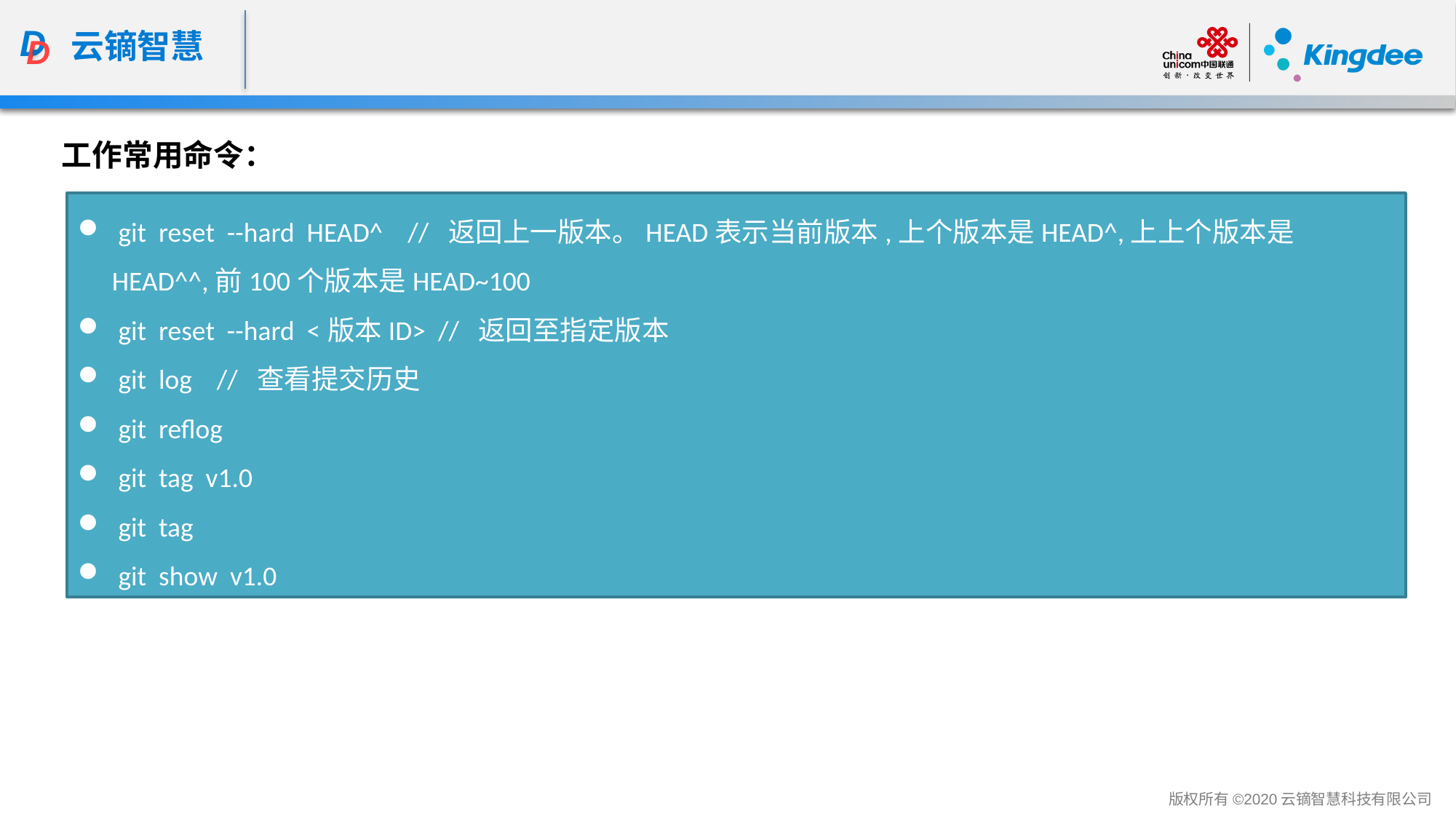

工作常用命令：

 git  reset  --hard  HEAD^    //  返回上一版本。HEAD表示当前版本,上个版本是HEAD^,上上个版本是HEAD^^,前100个版本是HEAD~100
 git  reset  --hard  <版本ID>  //  返回至指定版本
 git  log    //  查看提交历史
 git  reflog
 git  tag  v1.0
 git  tag
 git  show  v1.0